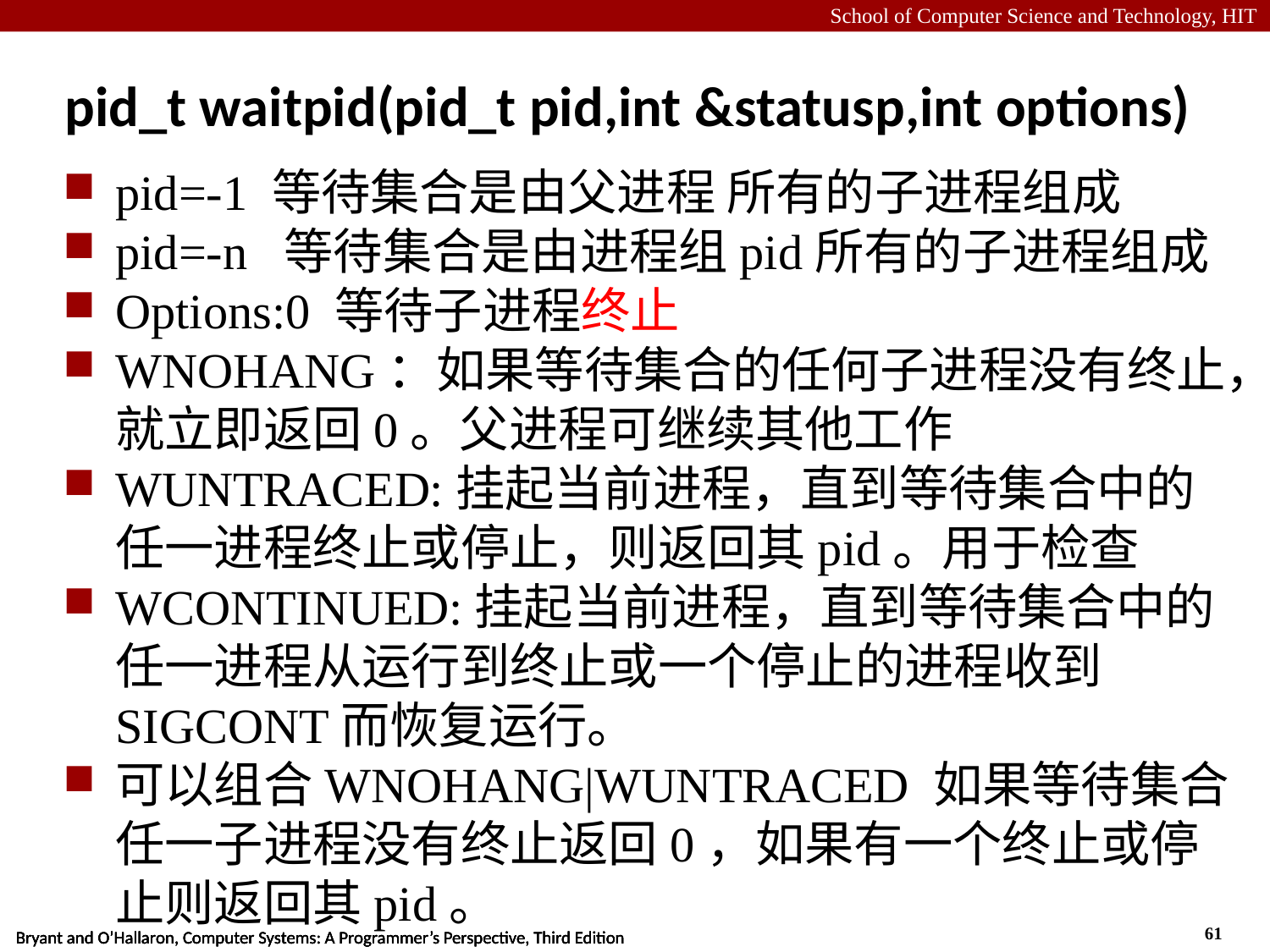

# pid_t waitpid(pid_t pid,int &statusp,int options)
pid=-1 等待集合是由父进程 所有的子进程组成
pid=-n  等待集合是由进程组pid所有的子进程组成
Options:0 等待子进程终止
WNOHANG：如果等待集合的任何子进程没有终止，就立即返回0。父进程可继续其他工作
WUNTRACED:挂起当前进程，直到等待集合中的任一进程终止或停止，则返回其pid。用于检查
WCONTINUED:挂起当前进程，直到等待集合中的任一进程从运行到终止或一个停止的进程收到SIGCONT而恢复运行。
可以组合WNOHANG|WUNTRACED 如果等待集合任一子进程没有终止返回0，如果有一个终止或停止则返回其pid。